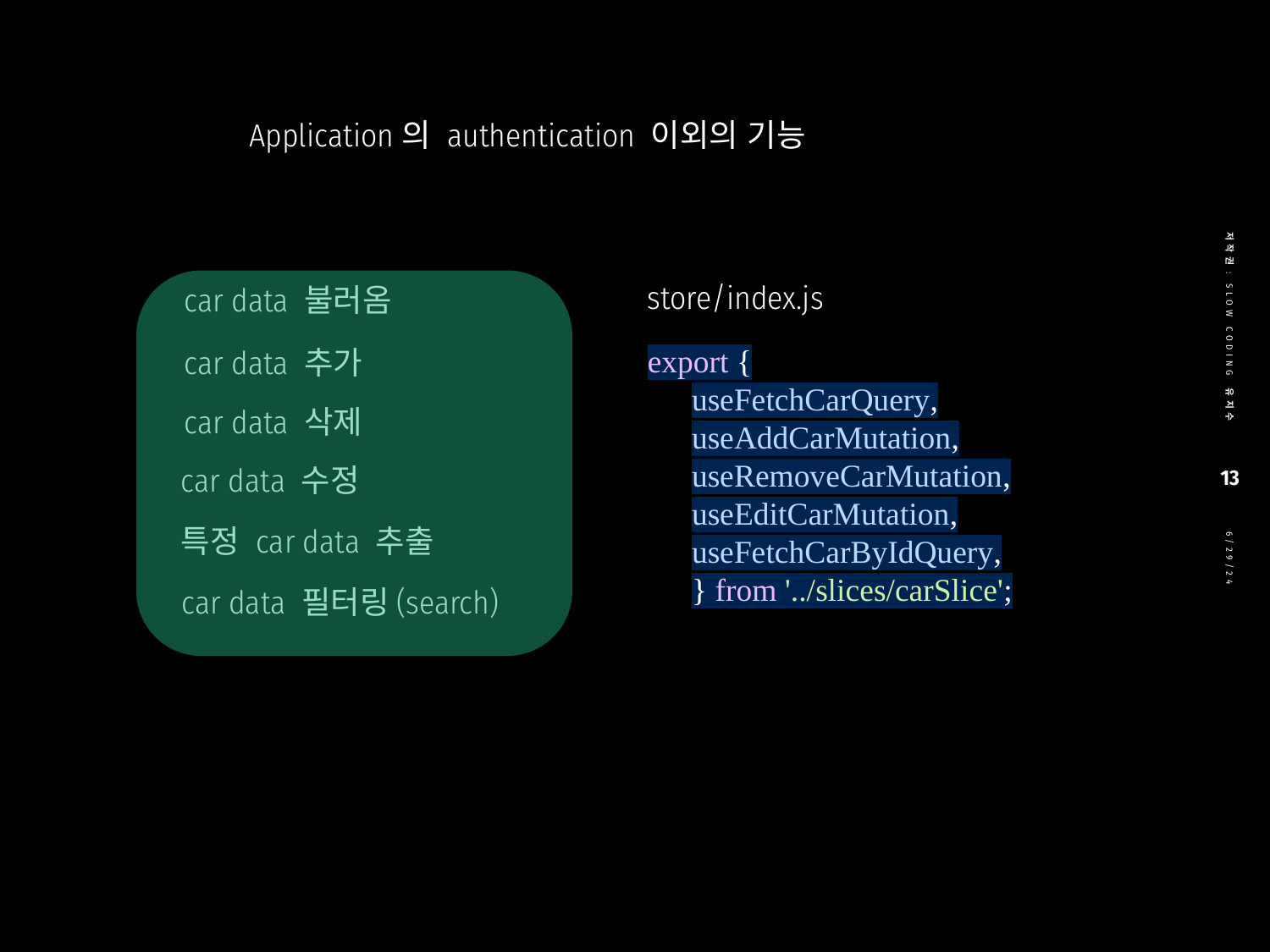

Application의 authentication 이외의 기능
저작권: Slow Coding 유지수

store/index.js
car data 불러옴
export {
useFetchCarQuery,
useAddCarMutation,
useRemoveCarMutation,
useEditCarMutation,
useFetchCarByIdQuery,
} from '../slices/carSlice';
car data 추가
car data 삭제
13
car data 수정
특정 car data 추출
car data 필터링(search)
6/29/24